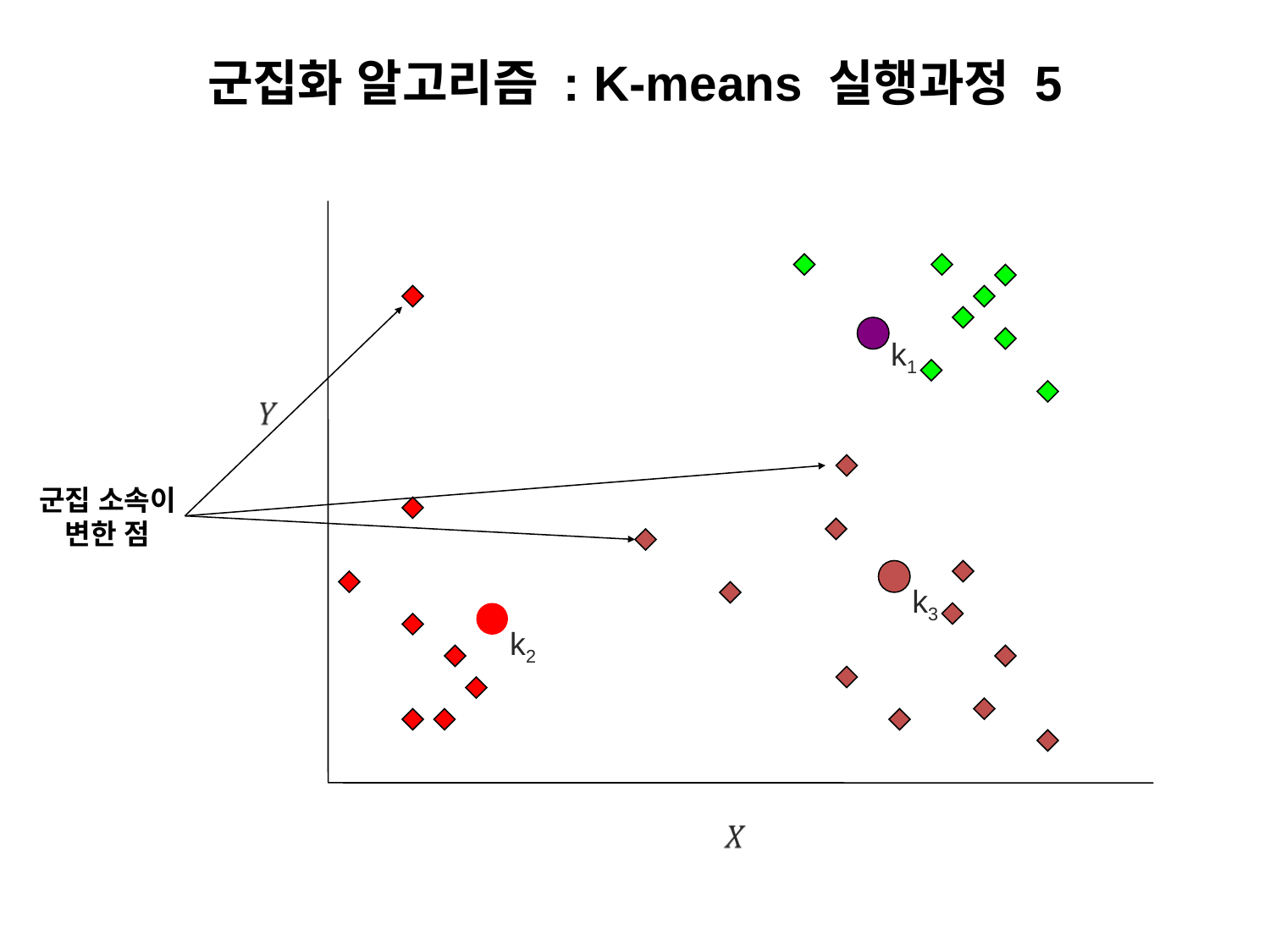

# 군집화 알고리즘 : K-means 실행과정 5

k1

군집 소속이 변한 점

k3

k2